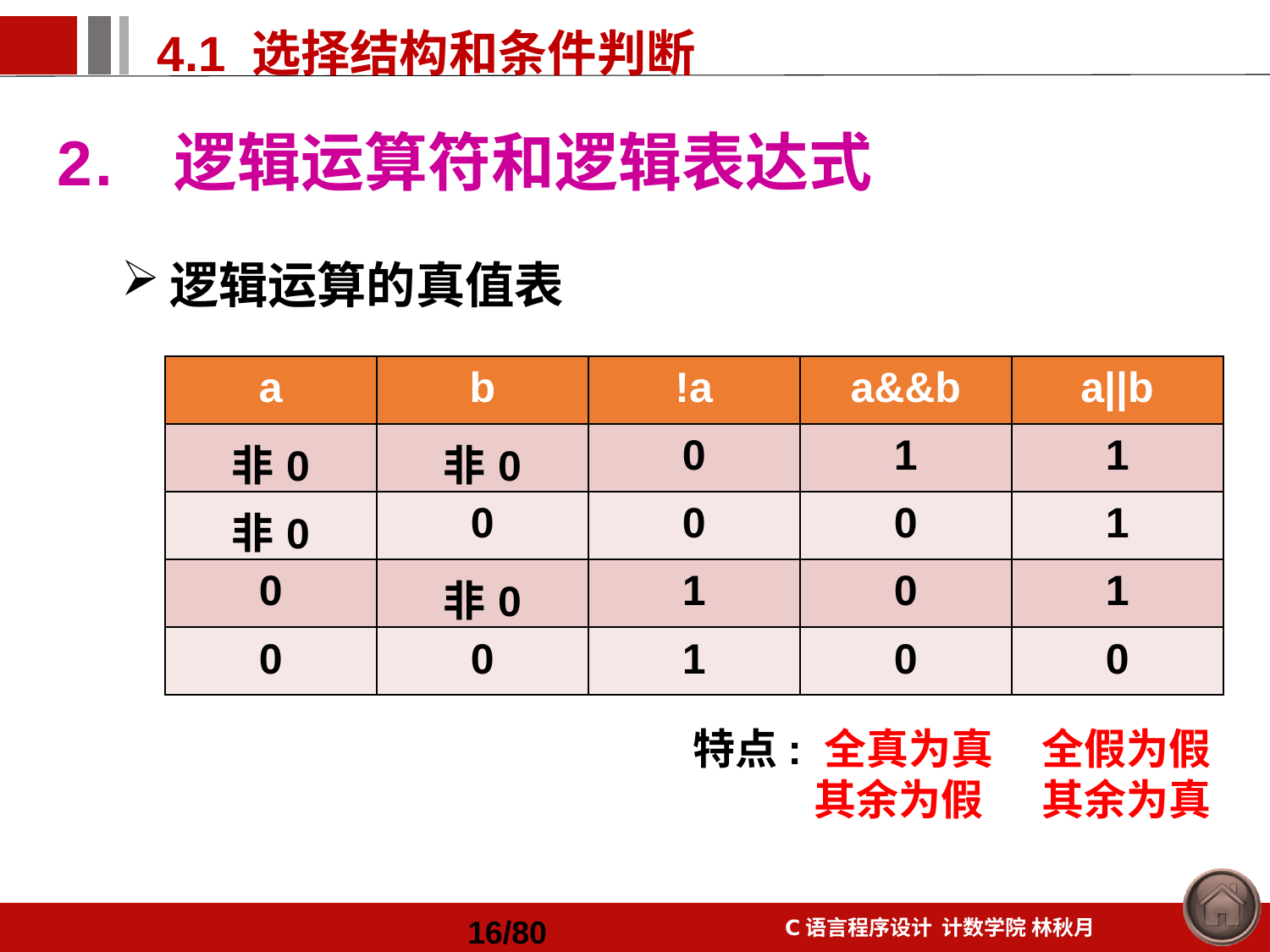

逻辑运算符和逻辑表达式
逻辑运算的真值表
| a | b | !a | a&&b | a||b |
| --- | --- | --- | --- | --- |
| 非0 | 非0 | 0 | 1 | 1 |
| 非0 | 0 | 0 | 0 | 1 |
| 0 | 非0 | 1 | 0 | 1 |
| 0 | 0 | 1 | 0 | 0 |
特点: 全真为真
其余为假
全假为假
其余为真